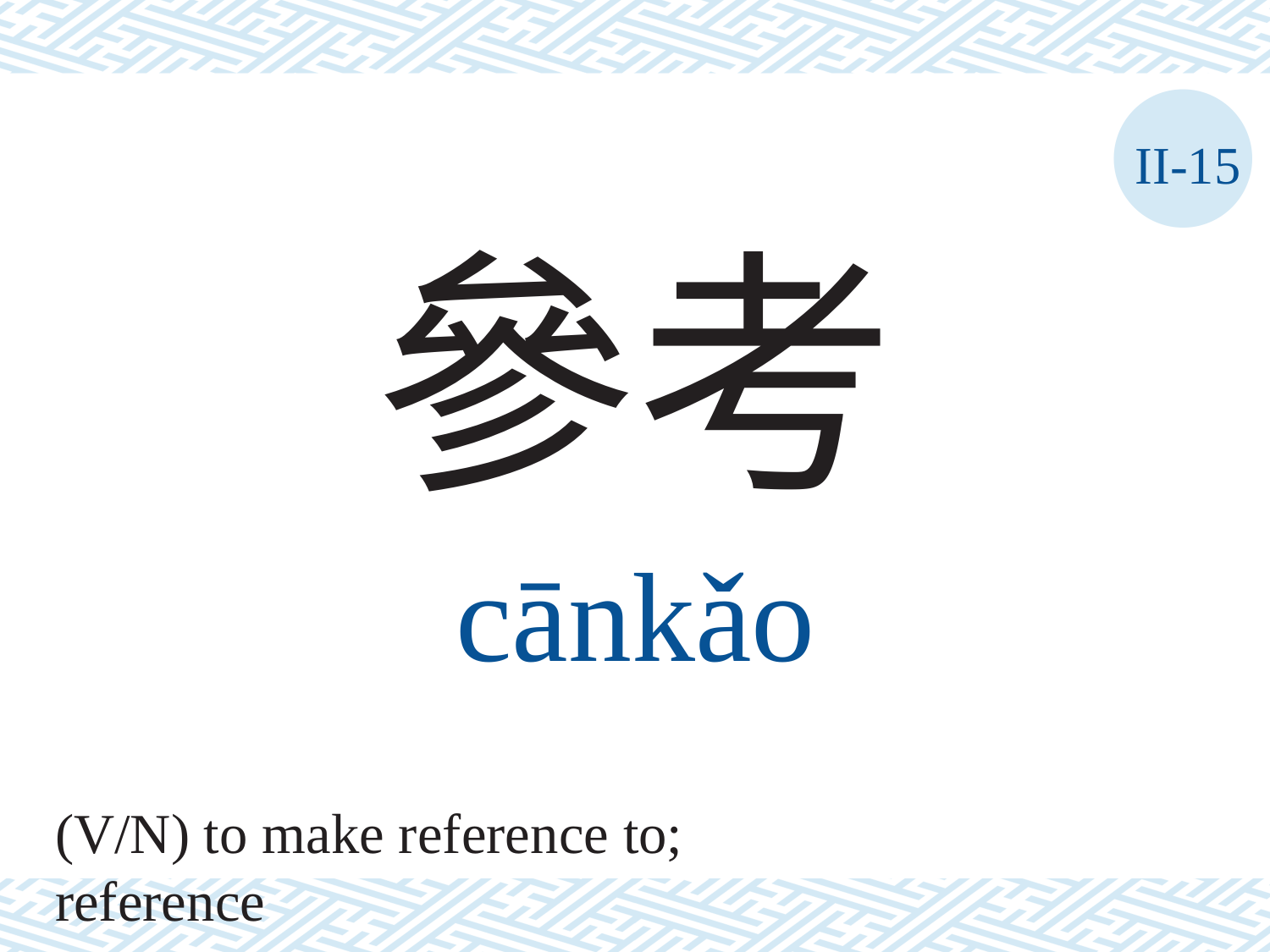

II-15
參考
cānkǎo
(V/N) to make reference to; reference